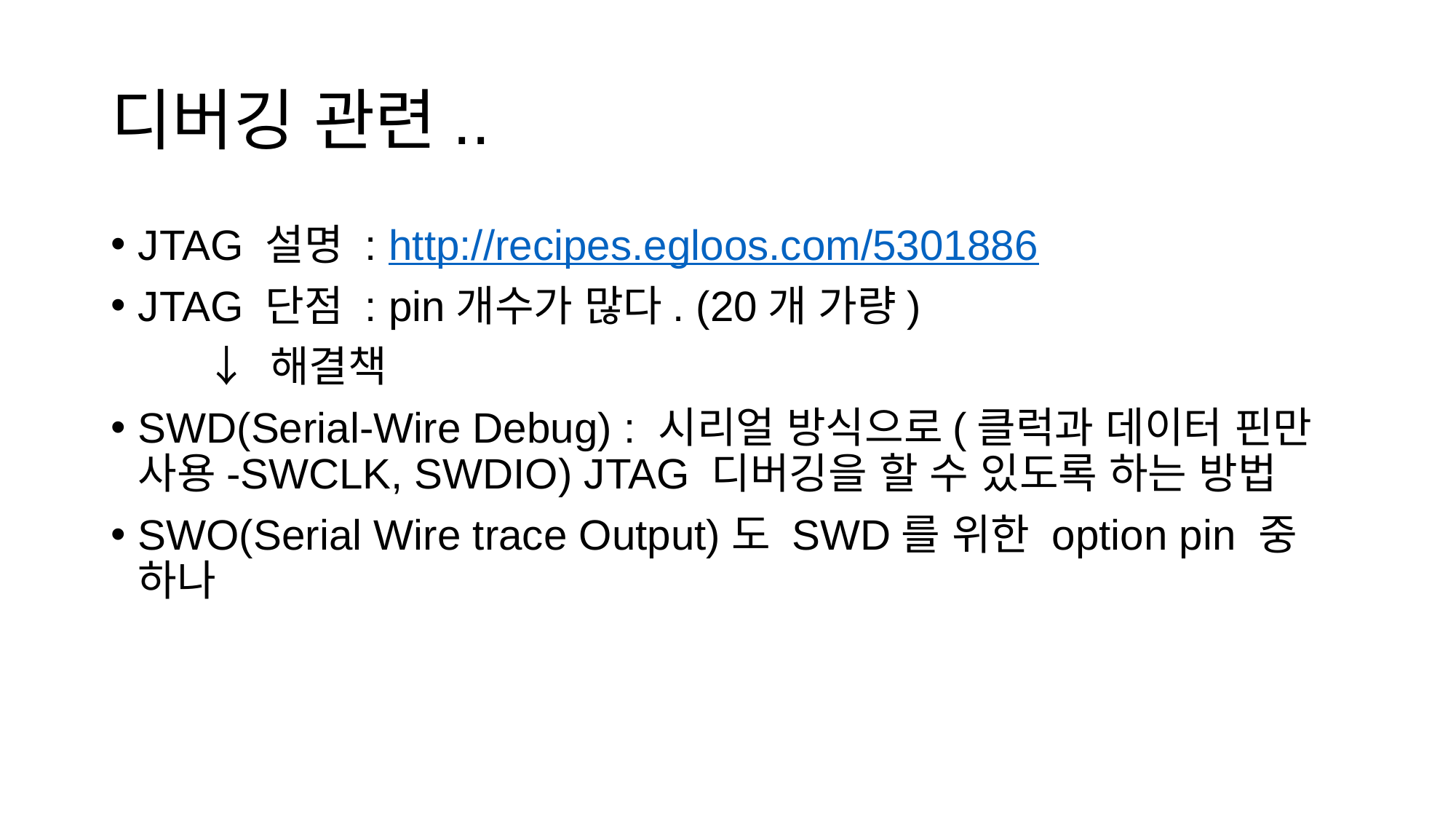

# 디버깅 관련..
JTAG 설명 : http://recipes.egloos.com/5301886
JTAG 단점 : pin개수가 많다. (20개 가량)
        ↓ 해결책
SWD(Serial-Wire Debug) : 시리얼 방식으로(클럭과 데이터 핀만 사용-SWCLK, SWDIO) JTAG 디버깅을 할 수 있도록 하는 방법
SWO(Serial Wire trace Output)도 SWD를 위한 option pin 중 하나